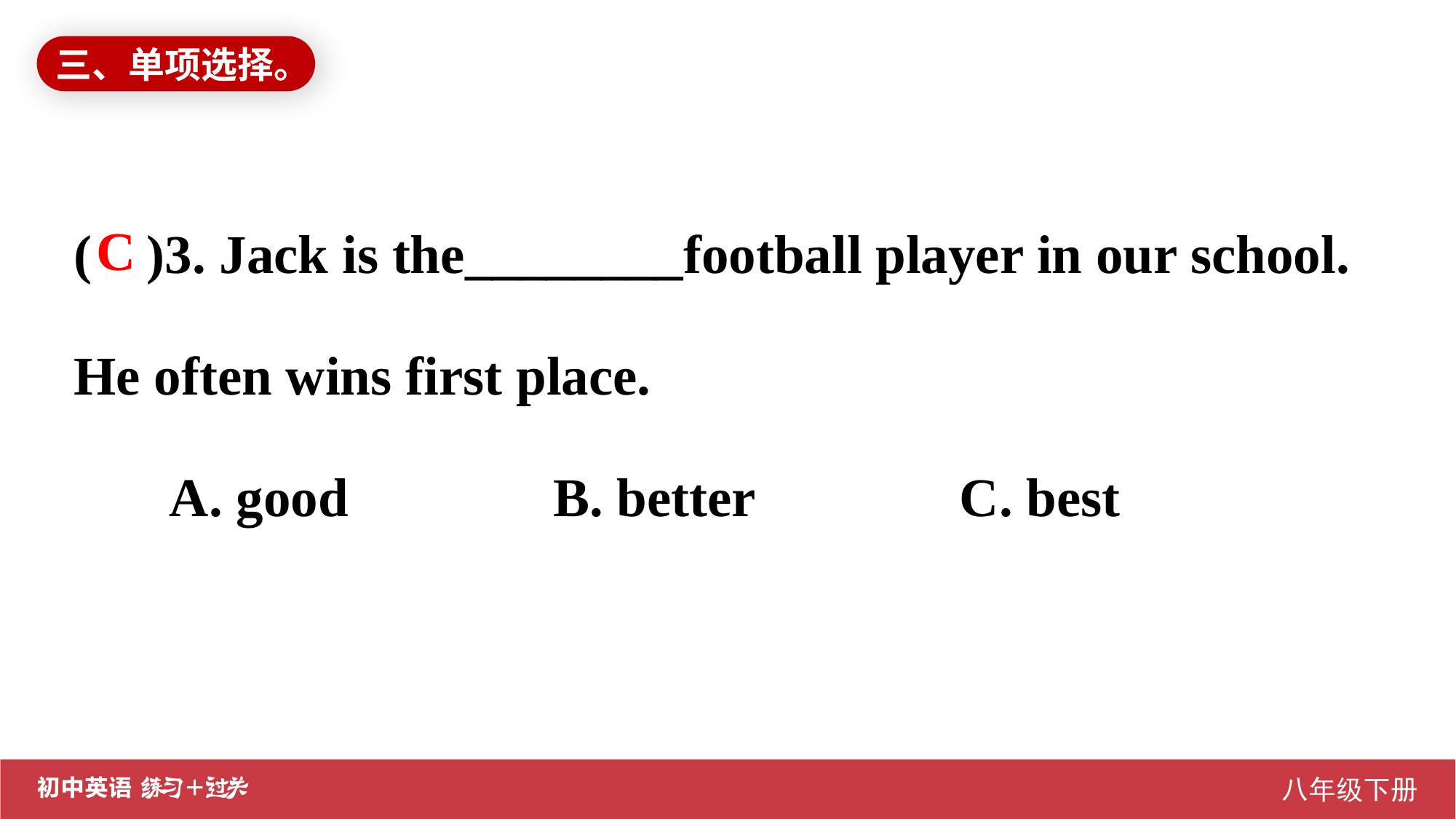

三、单项选择。
(    )3. Jack is the________football player in our school. He often wins first place.
       A. good               B. better               C. best
C